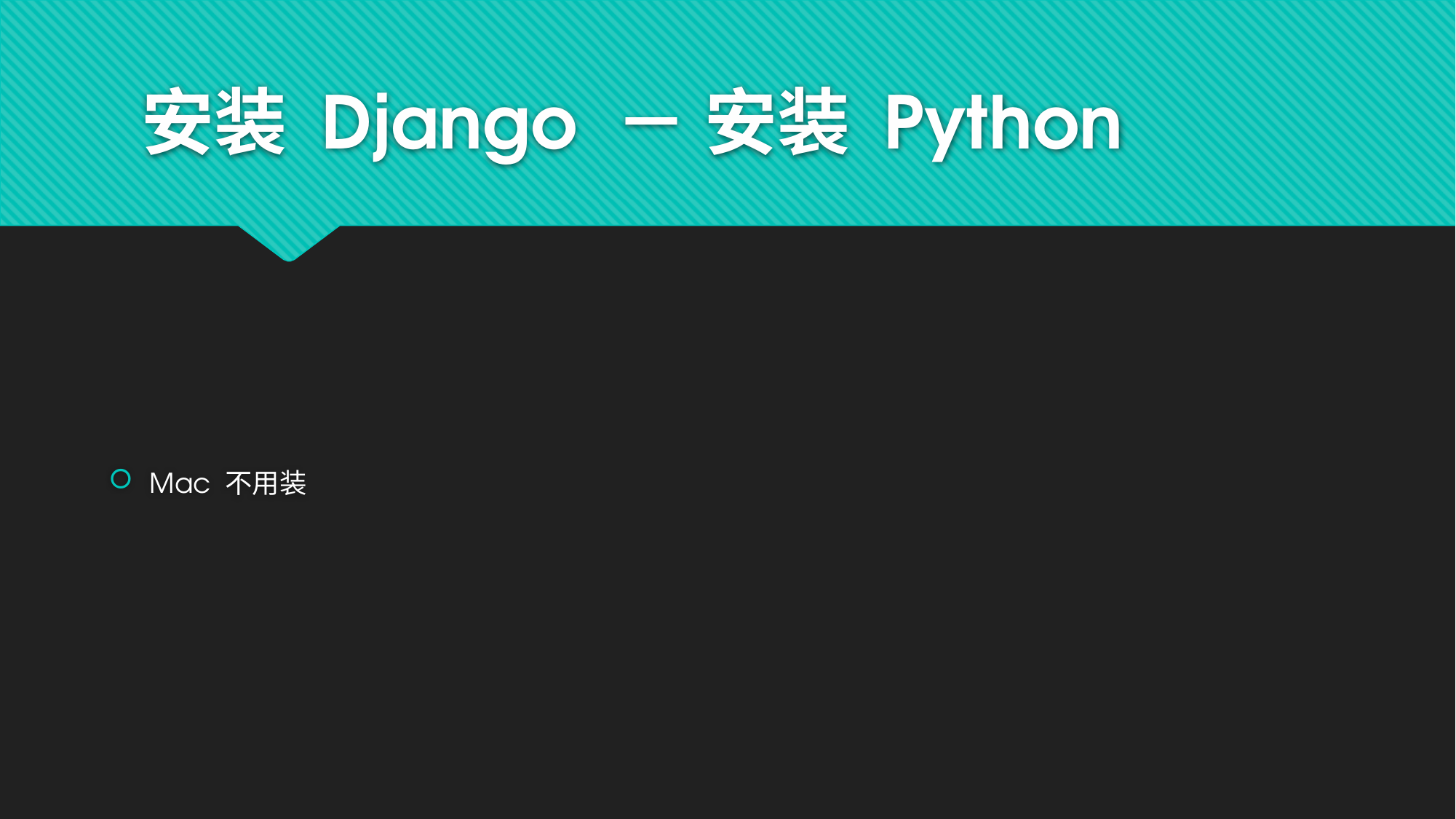

# 安装 Django － 安装 Python
Mac 不用装